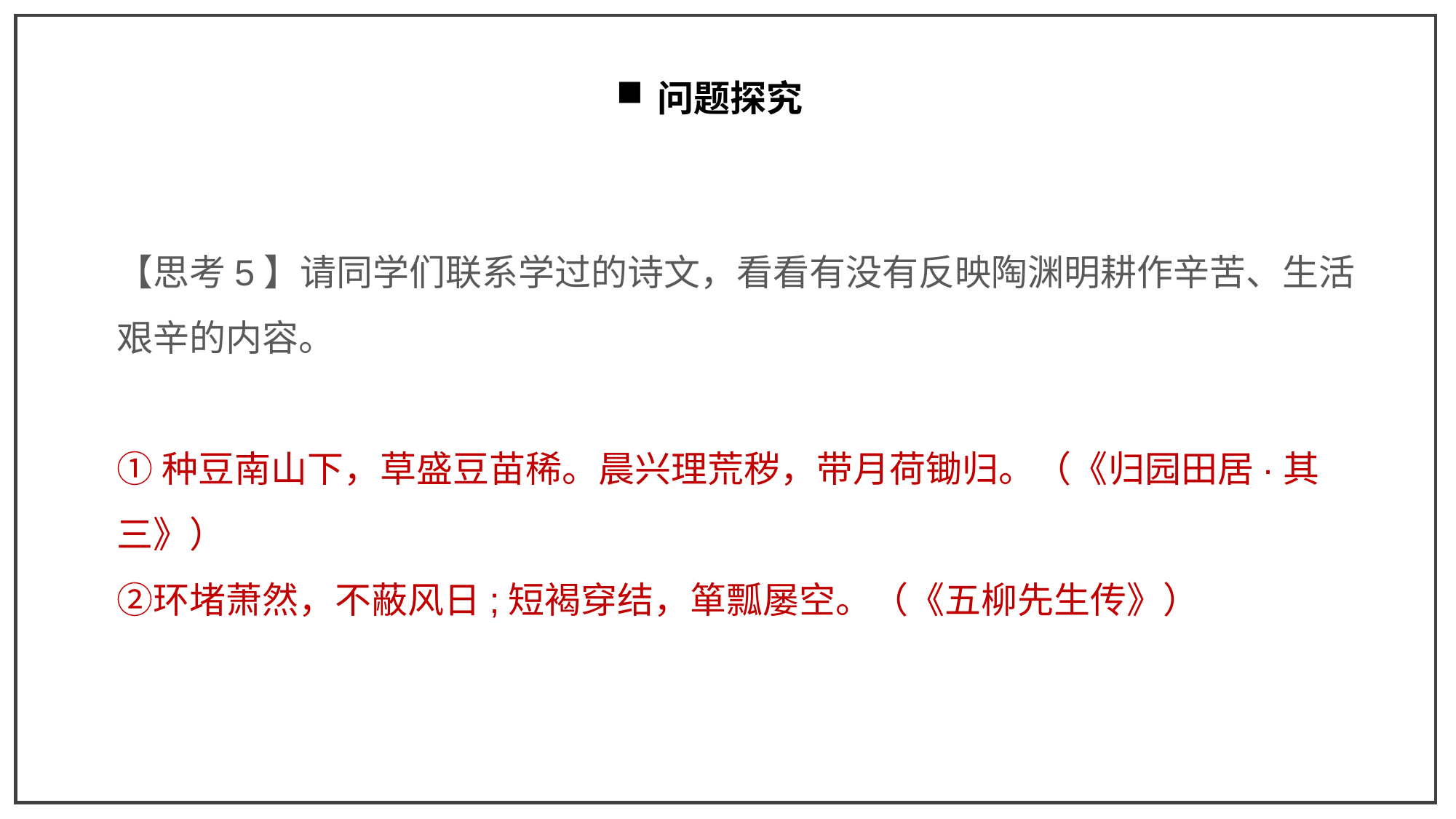

问题探究
【思考5】请同学们联系学过的诗文，看看有没有反映陶渊明耕作辛苦、生活艰辛的内容。

①种豆南山下，草盛豆苗稀。晨兴理荒秽，带月荷锄归。（《归园田居·其三》）
②环堵萧然，不蔽风日;短褐穿结，箪瓢屡空。（《五柳先生传》）